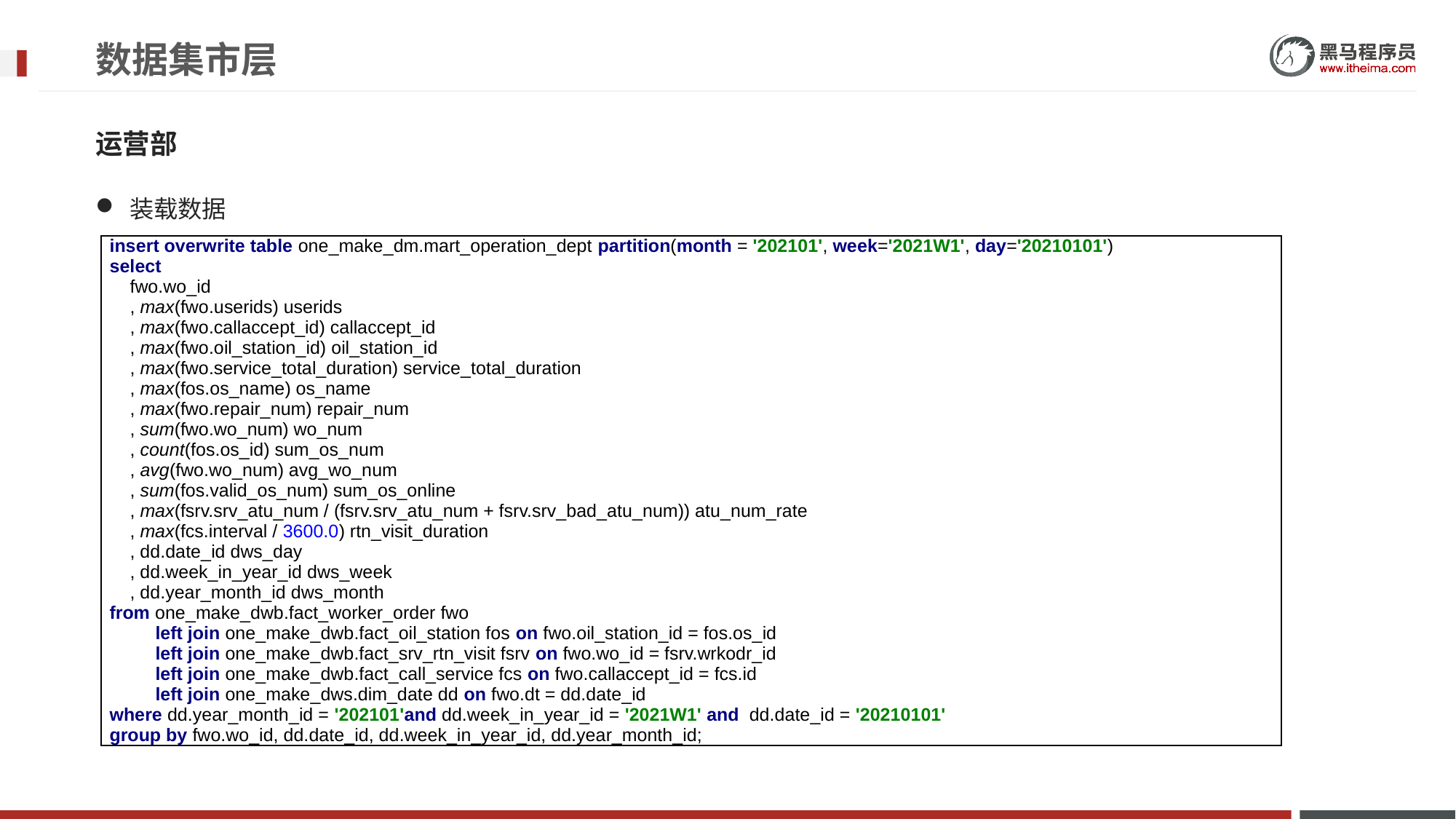

# 数据集市层
运营部
装载数据
| insert overwrite table one\_make\_dm.mart\_operation\_dept partition(month = '202101', week='2021W1', day='20210101') select fwo.wo\_id , max(fwo.userids) userids , max(fwo.callaccept\_id) callaccept\_id , max(fwo.oil\_station\_id) oil\_station\_id , max(fwo.service\_total\_duration) service\_total\_duration , max(fos.os\_name) os\_name , max(fwo.repair\_num) repair\_num , sum(fwo.wo\_num) wo\_num , count(fos.os\_id) sum\_os\_num , avg(fwo.wo\_num) avg\_wo\_num , sum(fos.valid\_os\_num) sum\_os\_online , max(fsrv.srv\_atu\_num / (fsrv.srv\_atu\_num + fsrv.srv\_bad\_atu\_num)) atu\_num\_rate , max(fcs.interval / 3600.0) rtn\_visit\_duration , dd.date\_id dws\_day , dd.week\_in\_year\_id dws\_week , dd.year\_month\_id dws\_month from one\_make\_dwb.fact\_worker\_order fwo left join one\_make\_dwb.fact\_oil\_station fos on fwo.oil\_station\_id = fos.os\_id left join one\_make\_dwb.fact\_srv\_rtn\_visit fsrv on fwo.wo\_id = fsrv.wrkodr\_id left join one\_make\_dwb.fact\_call\_service fcs on fwo.callaccept\_id = fcs.id left join one\_make\_dws.dim\_date dd on fwo.dt = dd.date\_id where dd.year\_month\_id = '202101'and dd.week\_in\_year\_id = '2021W1' and dd.date\_id = '20210101' group by fwo.wo\_id, dd.date\_id, dd.week\_in\_year\_id, dd.year\_month\_id; |
| --- |